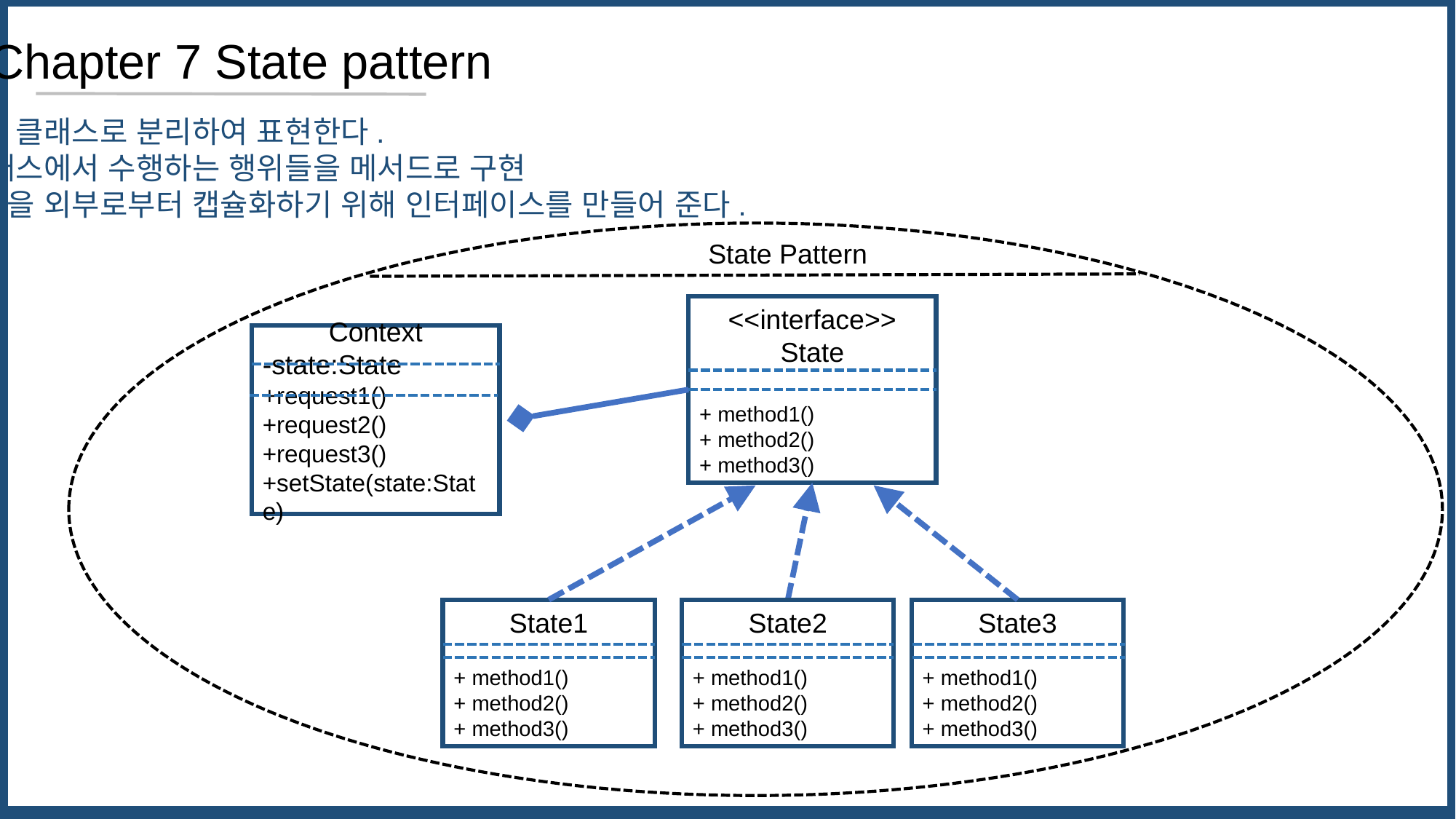

Chapter 7 State pattern
상태를 클래스로 분리하여 표현한다.
각 클래스에서 수행하는 행위들을 메서드로 구현
상태들을 외부로부터 캡슐화하기 위해 인터페이스를 만들어 준다.

State Pattern
<<interface>>
State

+ method1()
+ method2()
+ method3()
Context
-state:State
+request1()
+request2()
+request3()
+setState(state:State)
State1

+ method1()
+ method2()
+ method3()
State2

+ method1()
+ method2()
+ method3()
State3

+ method1()
+ method2()
+ method3()